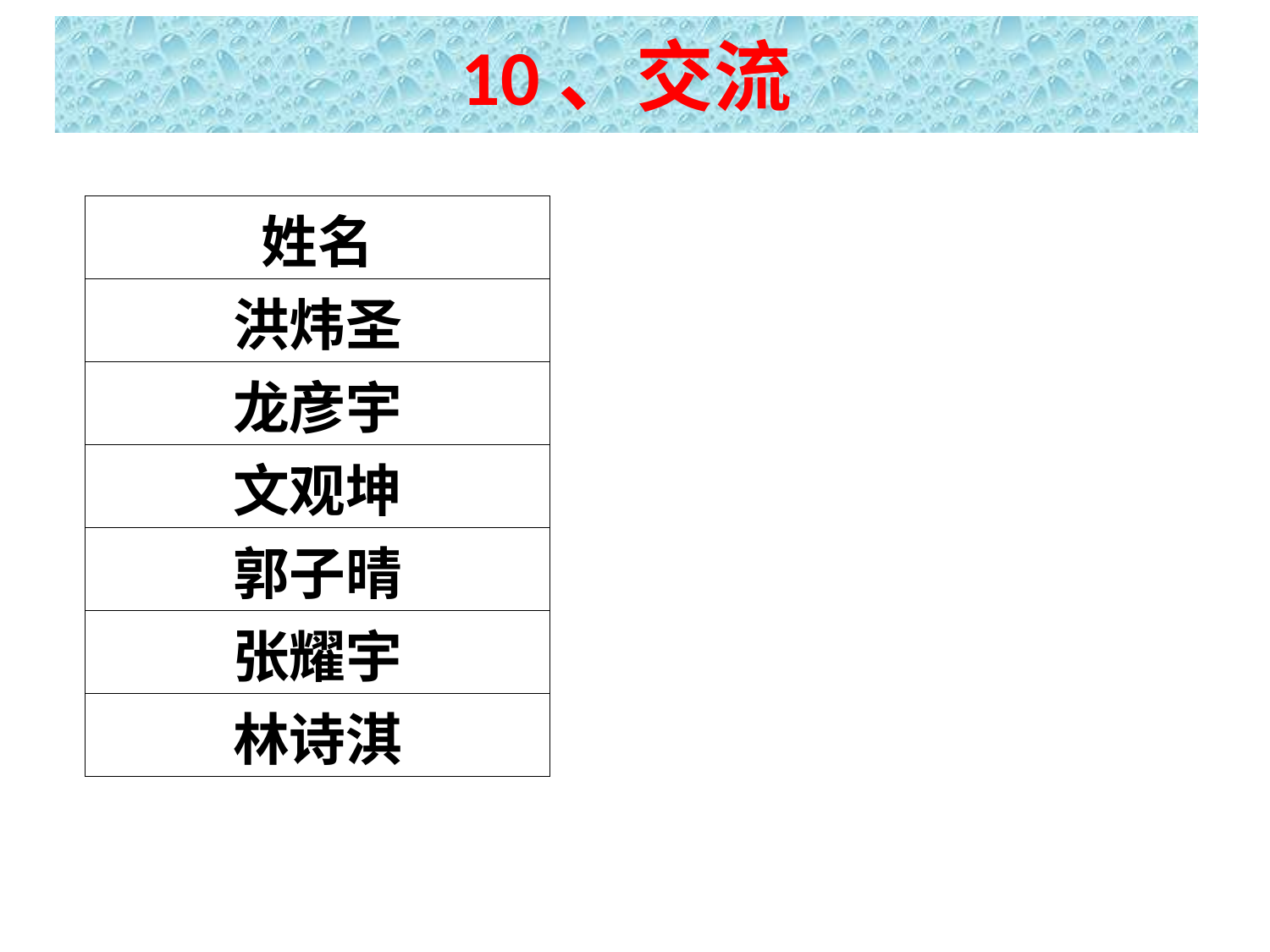

# 10、交流
| 姓名 |
| --- |
| 洪炜圣 |
| 龙彦宇 |
| 文观坤 |
| 郭子晴 |
| 张耀宇 |
| 林诗淇 |